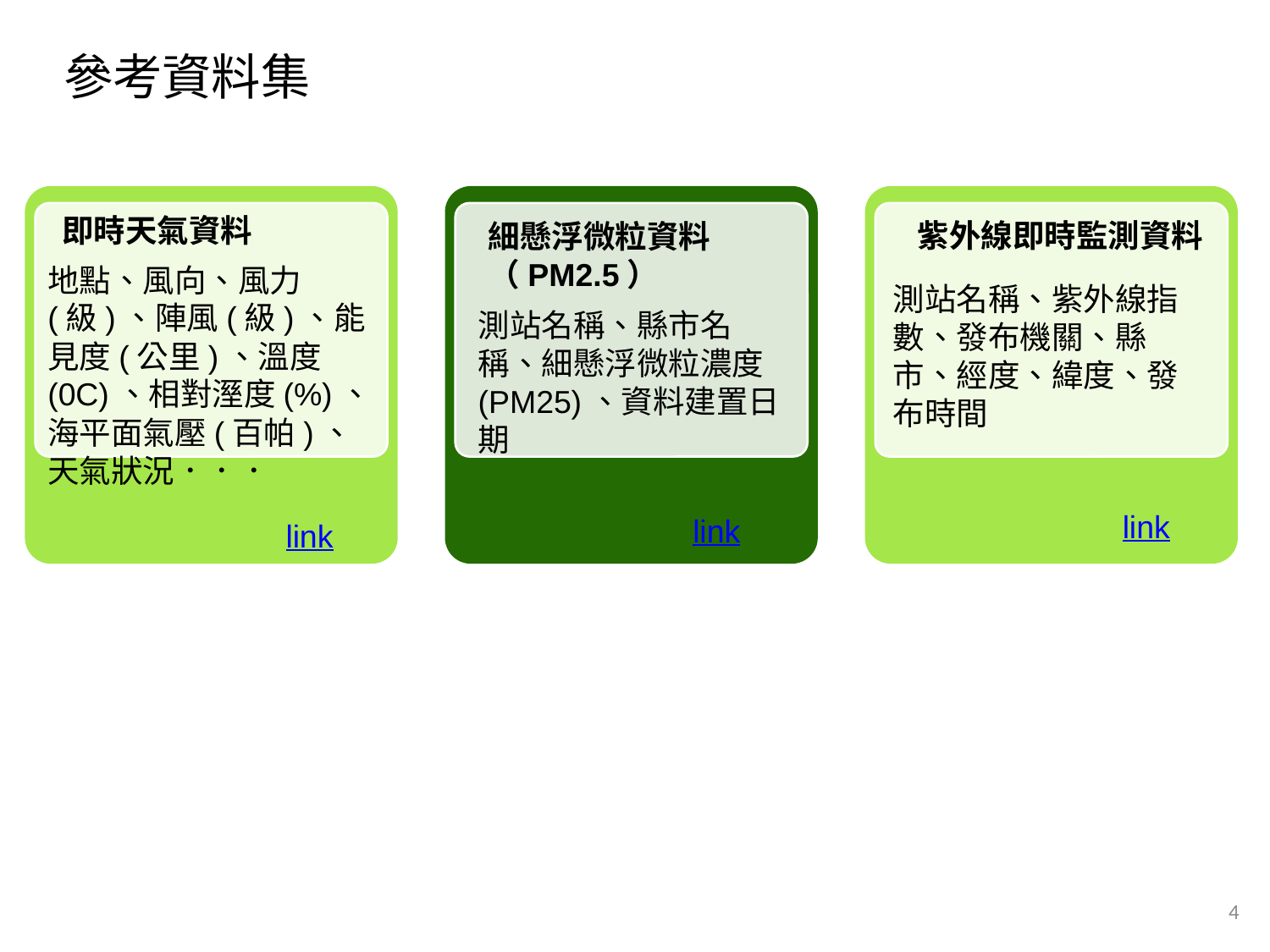

參考資料集

即時天氣資料
紫外線即時監測資料
細懸浮微粒資料（PM2.5）
地點、風向、風力(級)、陣風(級)、能見度(公里)、溫度(0C)、相對溼度(%)、海平面氣壓(百帕)、天氣狀況．．．
点击添加文本
測站名稱、紫外線指數、發布機關、縣市、經度、緯度、發布時間
測站名稱、縣市名稱、細懸浮微粒濃度(PM25)、資料建置日期
点击添加文本
link
link
link
点击添加文本
点击添加文本
4